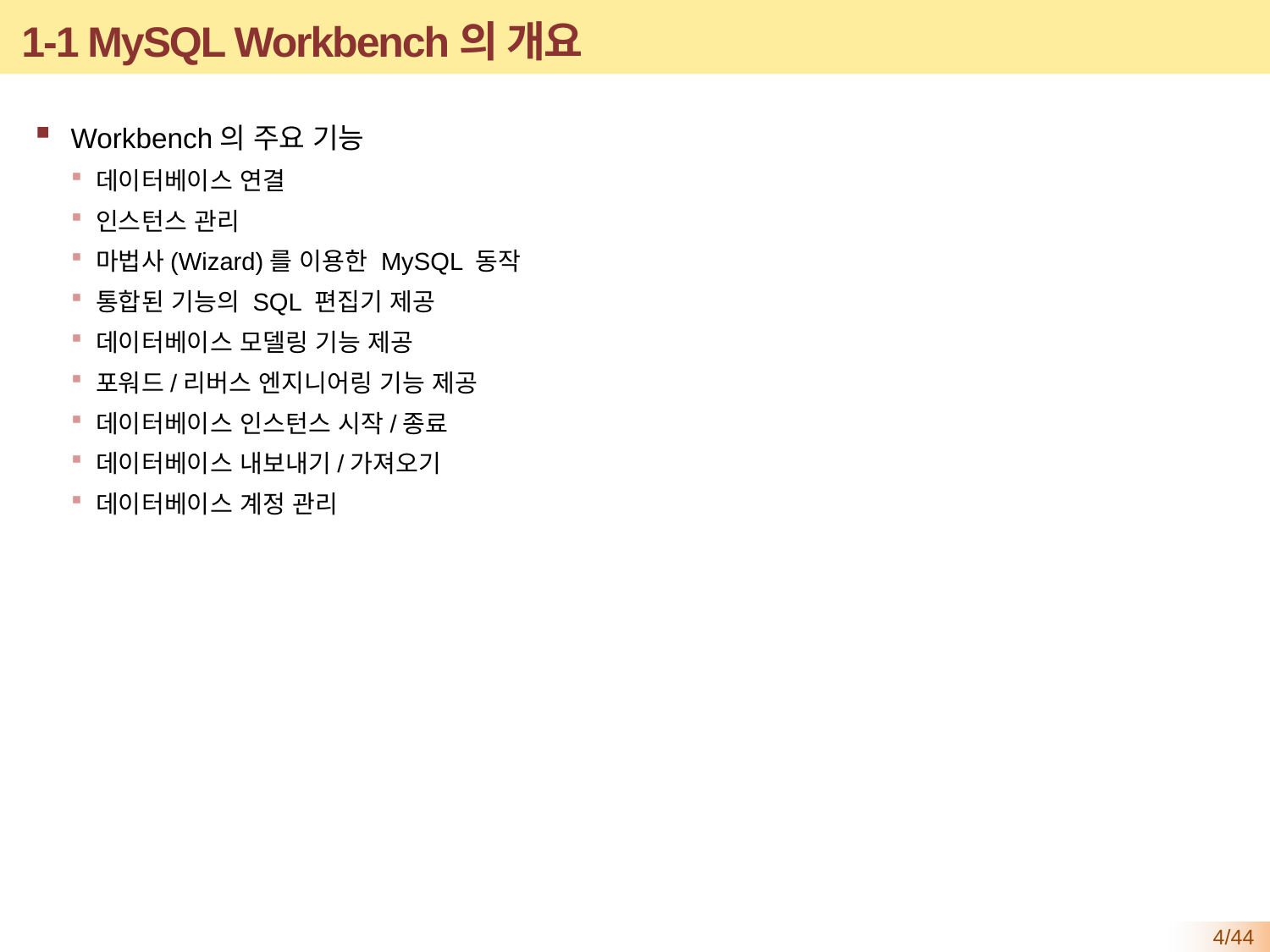

# 1-1 MySQL Workbench의 개요
Workbench의 주요 기능
데이터베이스 연결
인스턴스 관리
마법사(Wizard)를 이용한 MySQL 동작
통합된 기능의 SQL 편집기 제공
데이터베이스 모델링 기능 제공
포워드/리버스 엔지니어링 기능 제공
데이터베이스 인스턴스 시작/종료
데이터베이스 내보내기/가져오기
데이터베이스 계정 관리